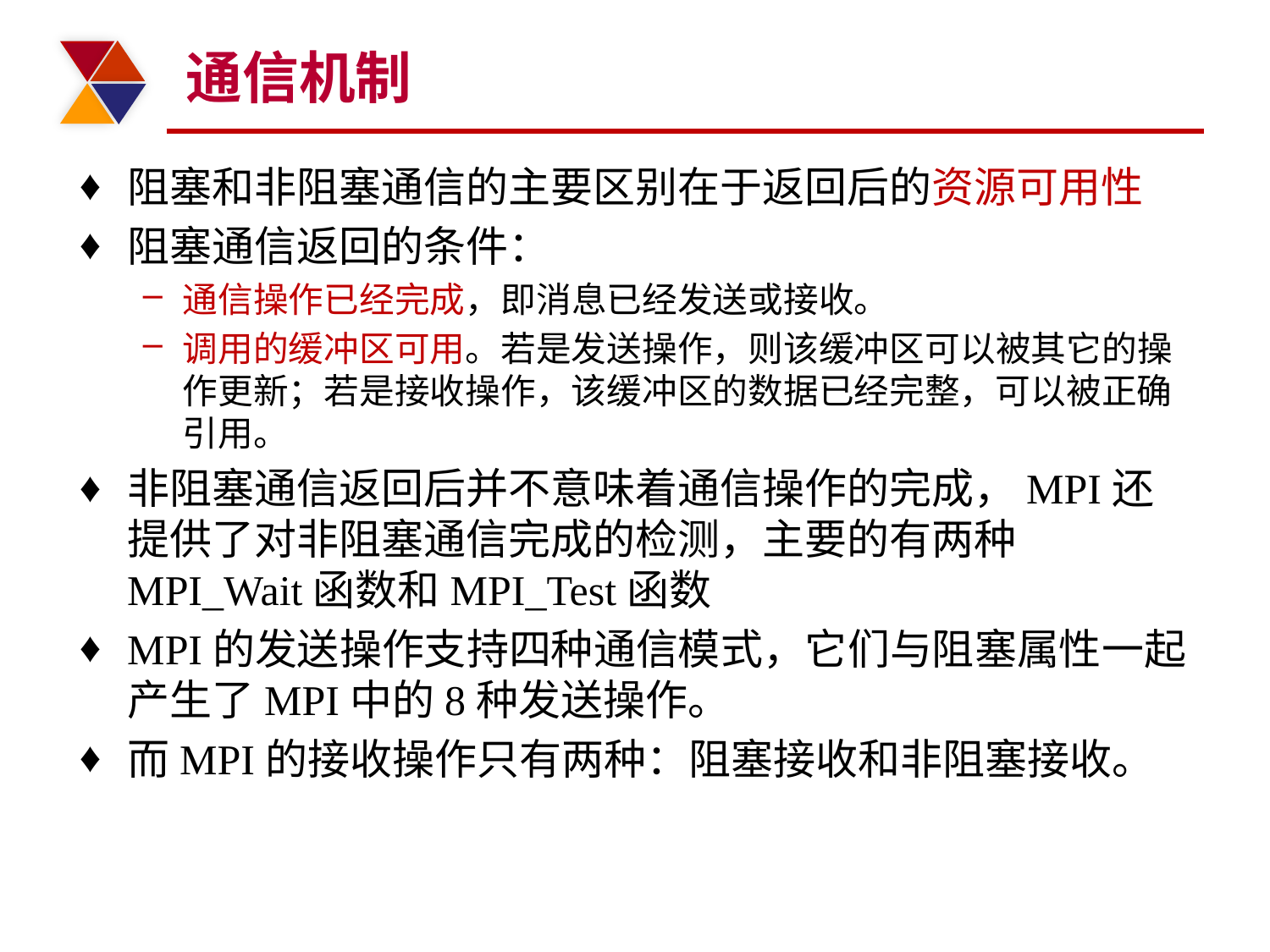

# 通信机制
阻塞和非阻塞通信的主要区别在于返回后的资源可用性
阻塞通信返回的条件：
通信操作已经完成，即消息已经发送或接收。
调用的缓冲区可用。若是发送操作，则该缓冲区可以被其它的操作更新；若是接收操作，该缓冲区的数据已经完整，可以被正确引用。
非阻塞通信返回后并不意味着通信操作的完成，MPI还提供了对非阻塞通信完成的检测，主要的有两种MPI_Wait函数和MPI_Test函数
MPI的发送操作支持四种通信模式，它们与阻塞属性一起产生了MPI中的8种发送操作。
而MPI的接收操作只有两种：阻塞接收和非阻塞接收。